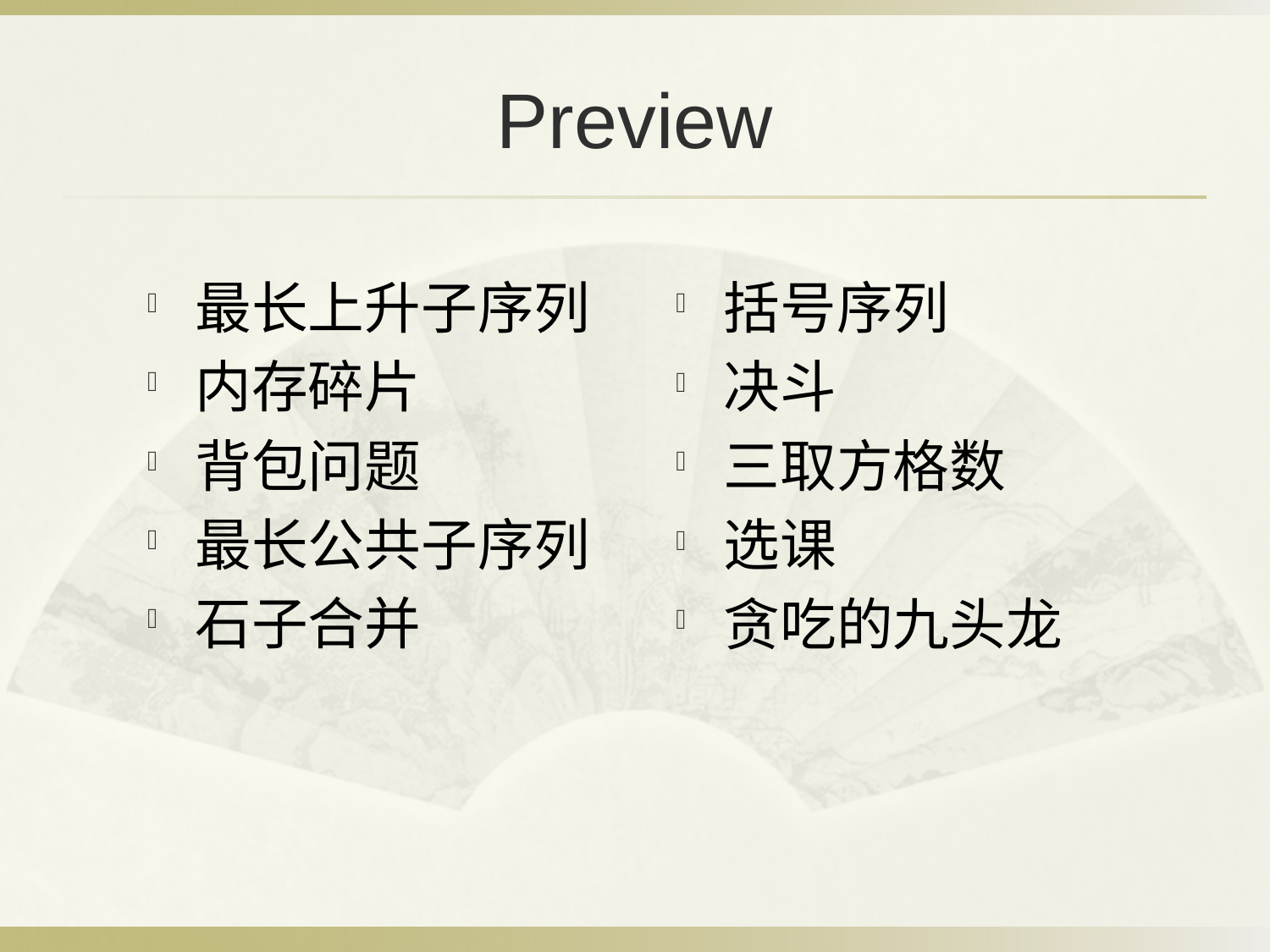

# Preview
最长上升子序列
内存碎片
背包问题
最长公共子序列
石子合并
括号序列
决斗
三取方格数
选课
贪吃的九头龙